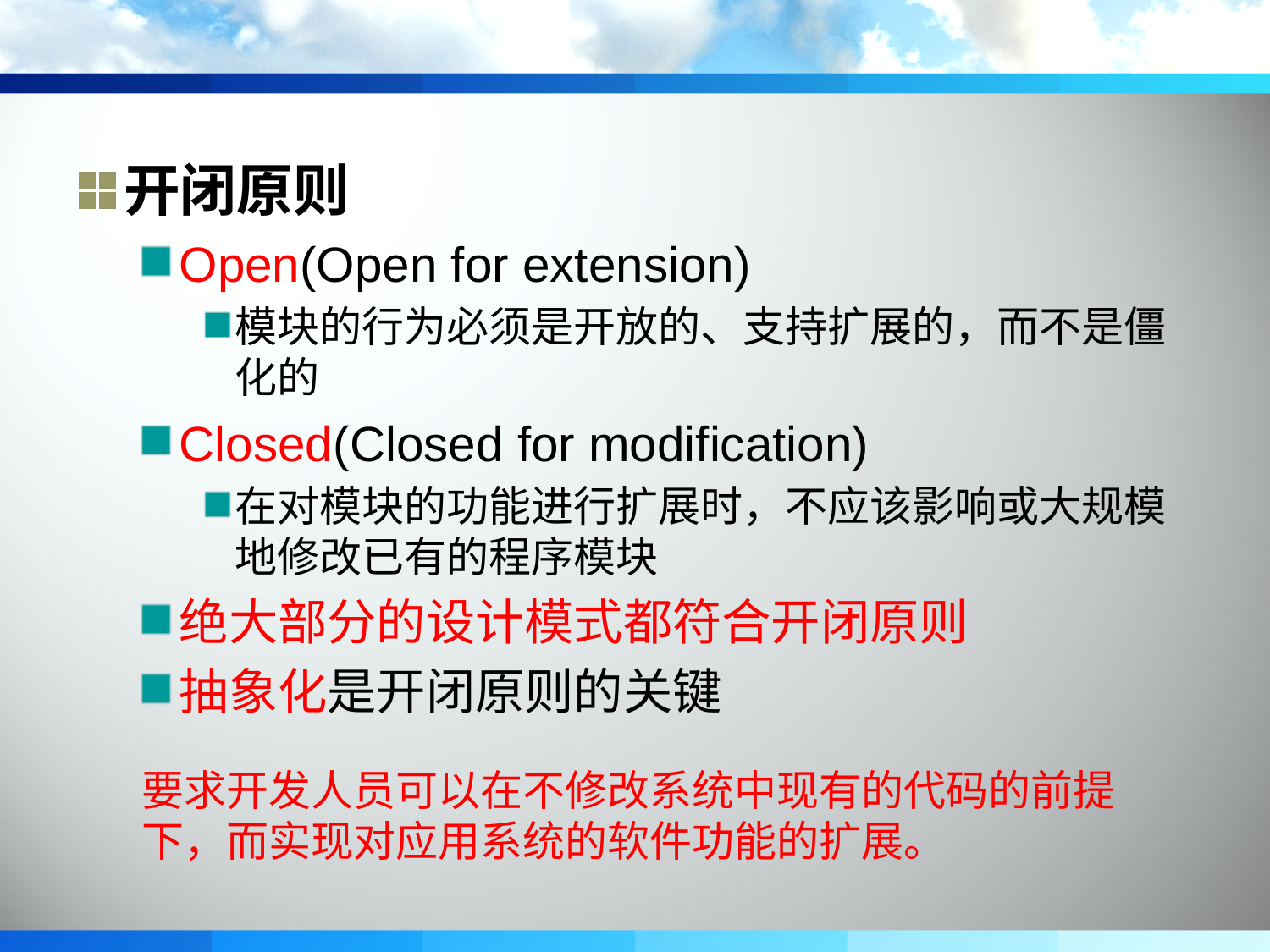

开闭原则
Open(Open for extension)
模块的行为必须是开放的、支持扩展的，而不是僵化的
Closed(Closed for modification)
在对模块的功能进行扩展时，不应该影响或大规模地修改已有的程序模块
绝大部分的设计模式都符合开闭原则
抽象化是开闭原则的关键

要求开发人员可以在不修改系统中现有的代码的前提下，而实现对应用系统的软件功能的扩展。